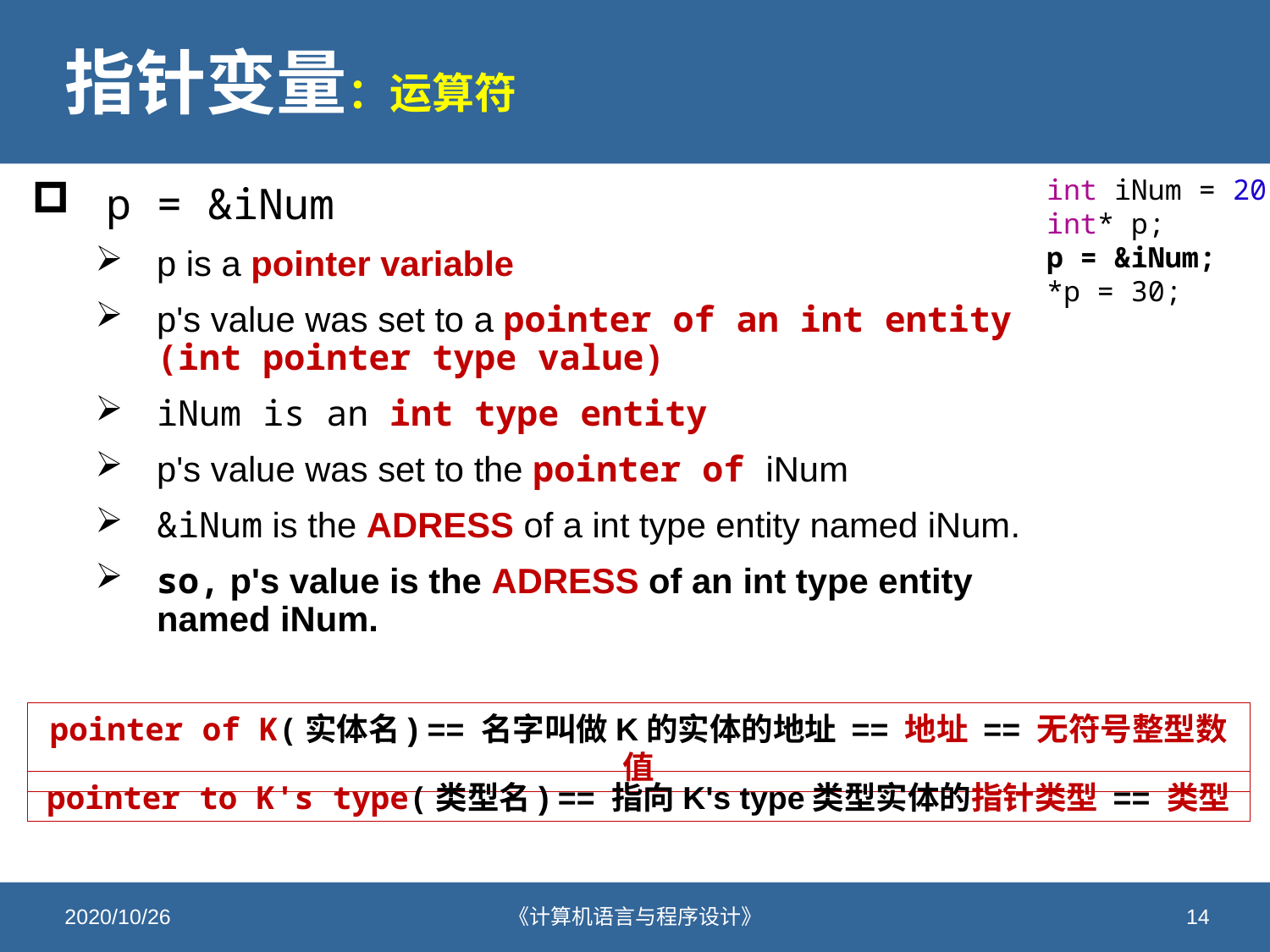

# 指针变量：运算符
p = &iNum
p is a pointer variable
p's value was set to a pointer of an int entity (int pointer type value)
iNum is an int type entity
p's value was set to the pointer of iNum
&iNum is the ADRESS of a int type entity named iNum.
so, p's value is the ADRESS of an int type entity named iNum.
int iNum = 20;
int* p;
p = &iNum;
*p = 30;
pointer of K(实体名) == 名字叫做K的实体的地址 == 地址 == 无符号整型数值
pointer to K's type(类型名) == 指向K's type类型实体的指针类型 == 类型
2020/10/26
《计算机语言与程序设计》
14